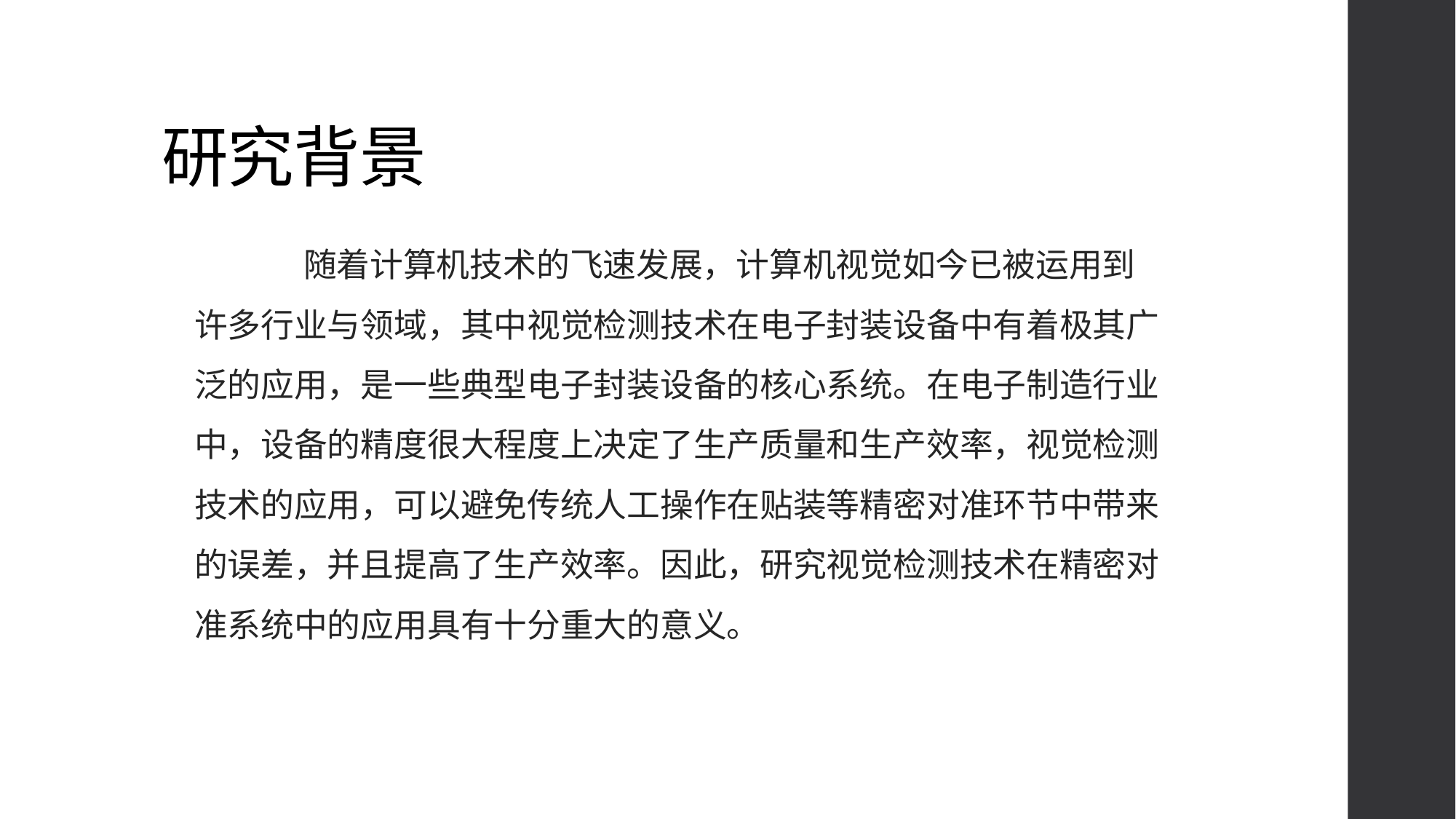

# 研究背景
	随着计算机技术的飞速发展，计算机视觉如今已被运用到许多行业与领域，其中视觉检测技术在电子封装设备中有着极其广泛的应用，是一些典型电子封装设备的核心系统。在电子制造行业中，设备的精度很大程度上决定了生产质量和生产效率，视觉检测技术的应用，可以避免传统人工操作在贴装等精密对准环节中带来的误差，并且提高了生产效率。因此，研究视觉检测技术在精密对准系统中的应用具有十分重大的意义。